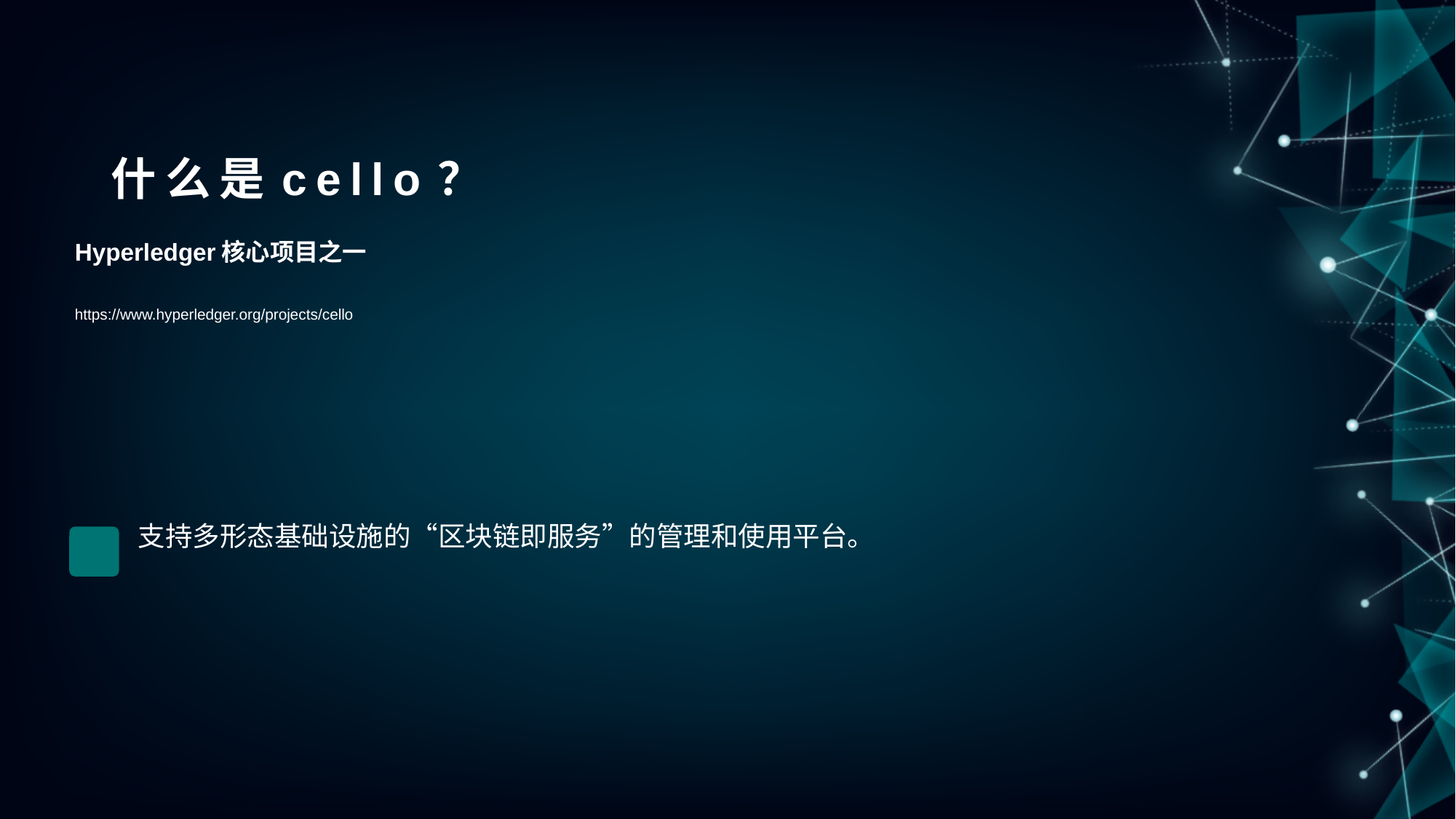

Hyperledger核心项目之一
https://www.hyperledger.org/projects/cello
 什么是cello？
支持多形态基础设施的“区块链即服务”的管理和使用平台。